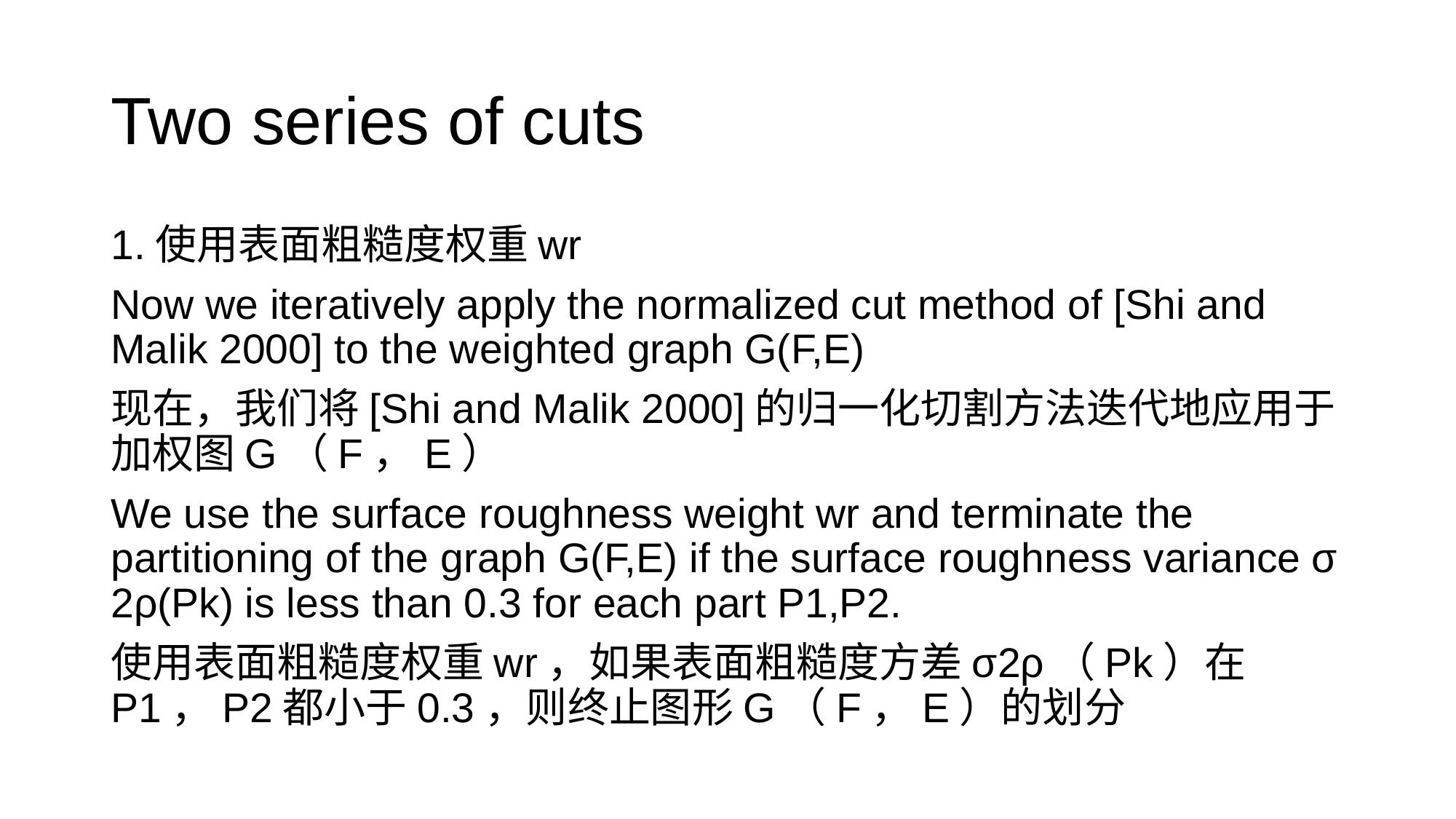

# Two series of cuts
1.使用表面粗糙度权重wr
Now we iteratively apply the normalized cut method of [Shi and Malik 2000] to the weighted graph G(F,E)
现在，我们将[Shi and Malik 2000]的归一化切割方法迭代地应用于加权图G（F，E）
We use the surface roughness weight wr and terminate the partitioning of the graph G(F,E) if the surface roughness variance σ 2ρ(Pk) is less than 0.3 for each part P1,P2.
使用表面粗糙度权重wr，如果表面粗糙度方差σ2ρ（Pk）在P1，P2都小于0.3，则终止图形G（F，E）的划分